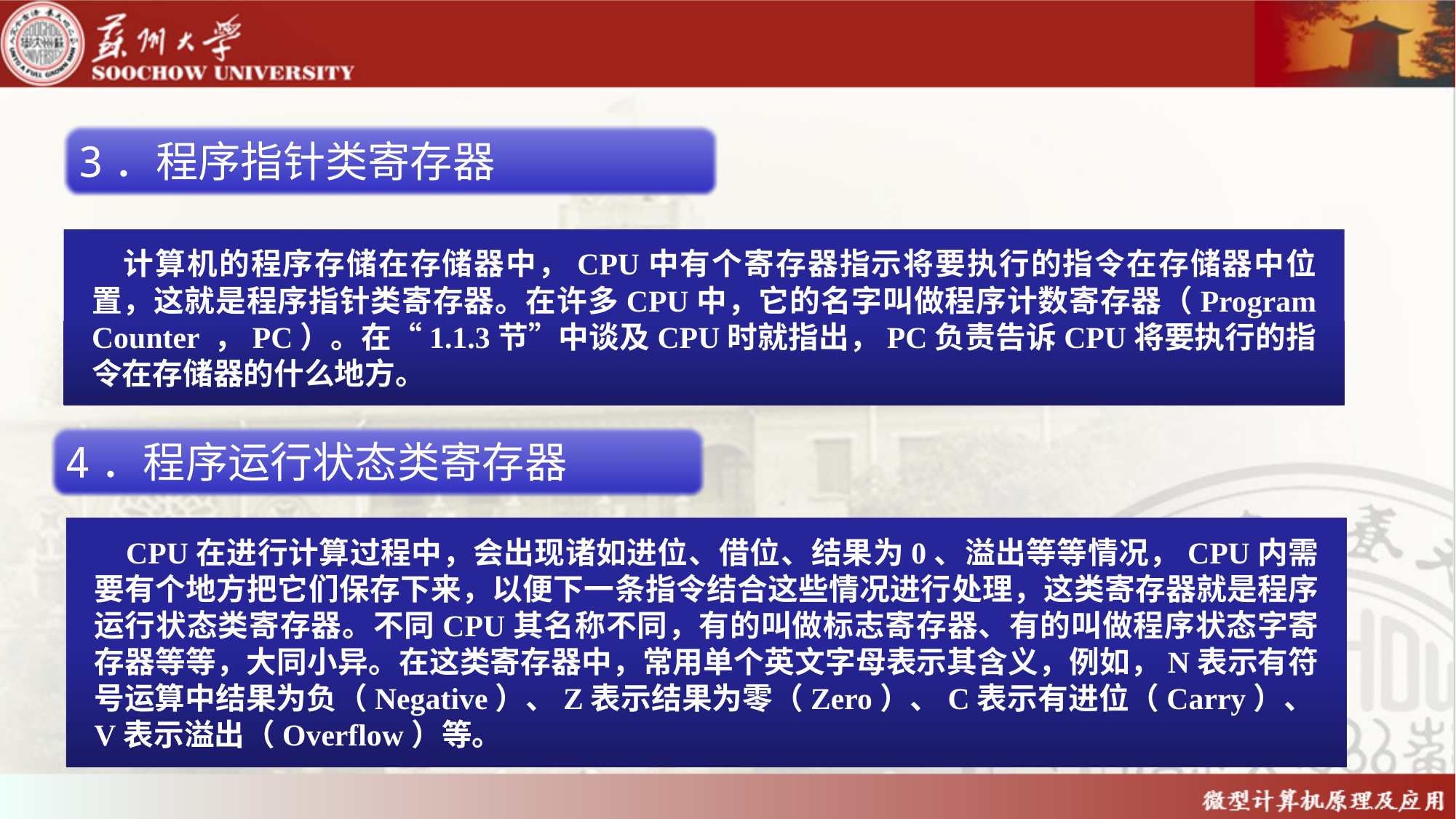

3．程序指针类寄存器
计算机的程序存储在存储器中，CPU中有个寄存器指示将要执行的指令在存储器中位置，这就是程序指针类寄存器。在许多CPU中，它的名字叫做程序计数寄存器（Program Counter ，PC）。在“1.1.3节”中谈及CPU时就指出，PC负责告诉CPU将要执行的指令在存储器的什么地方。
4．程序运行状态类寄存器
CPU在进行计算过程中，会出现诸如进位、借位、结果为0、溢出等等情况，CPU内需要有个地方把它们保存下来，以便下一条指令结合这些情况进行处理，这类寄存器就是程序运行状态类寄存器。不同CPU其名称不同，有的叫做标志寄存器、有的叫做程序状态字寄存器等等，大同小异。在这类寄存器中，常用单个英文字母表示其含义，例如，N表示有符号运算中结果为负（Negative）、Z表示结果为零（Zero）、C表示有进位（Carry）、V表示溢出（Overflow）等。